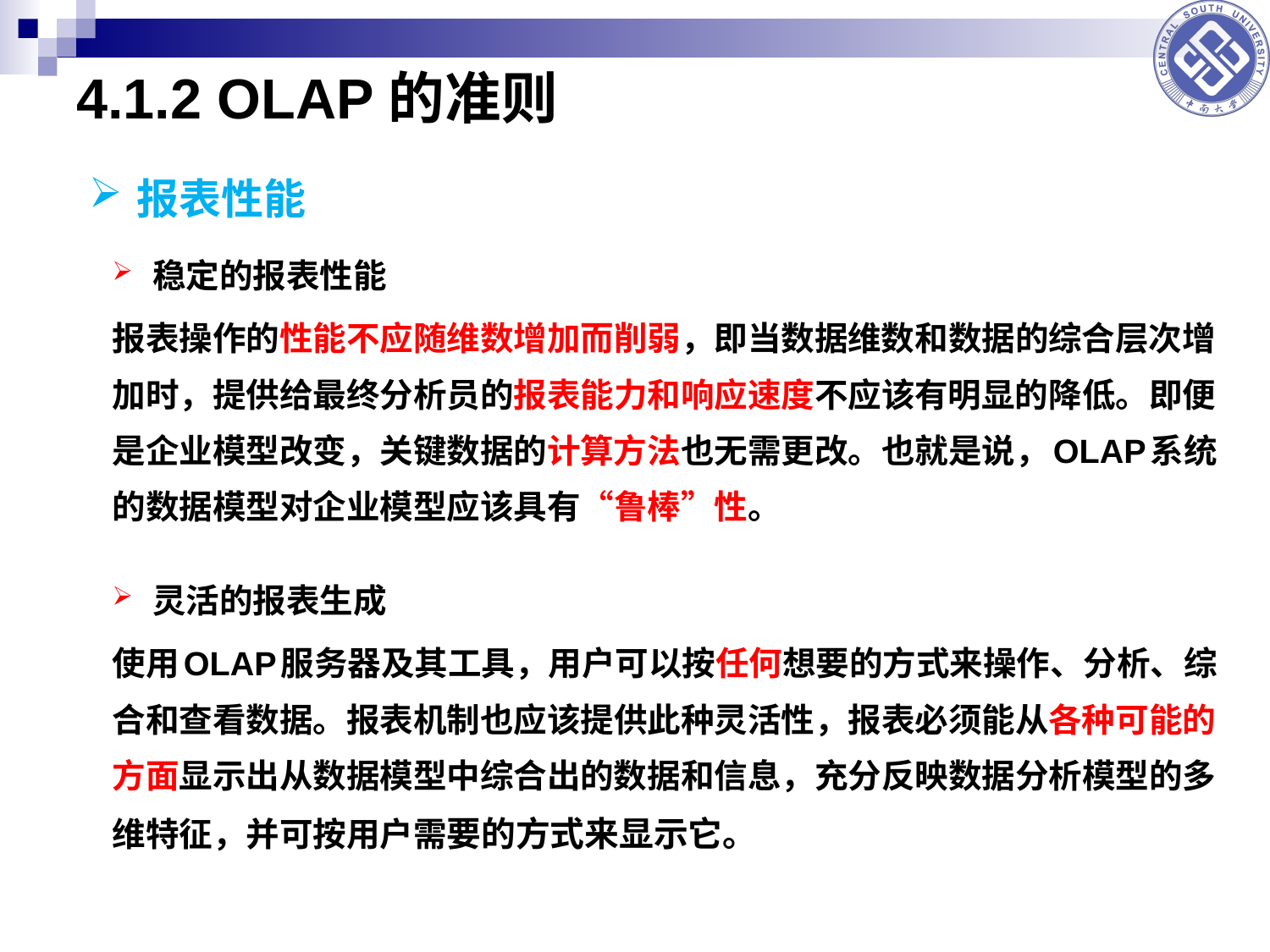

4.1.2 OLAP的准则
报表性能

稳定的报表性能
	报表操作的性能不应随维数增加而削弱，即当数据维数和数据的综合层次增加时，提供给最终分析员的报表能力和响应速度不应该有明显的降低。即便是企业模型改变，关键数据的计算方法也无需更改。也就是说，OLAP系统的数据模型对企业模型应该具有“鲁棒”性。

灵活的报表生成
	使用OLAP服务器及其工具，用户可以按任何想要的方式来操作、分析、综合和查看数据。报表机制也应该提供此种灵活性，报表必须能从各种可能的方面显示出从数据模型中综合出的数据和信息，充分反映数据分析模型的多维特征，并可按用户需要的方式来显示它。